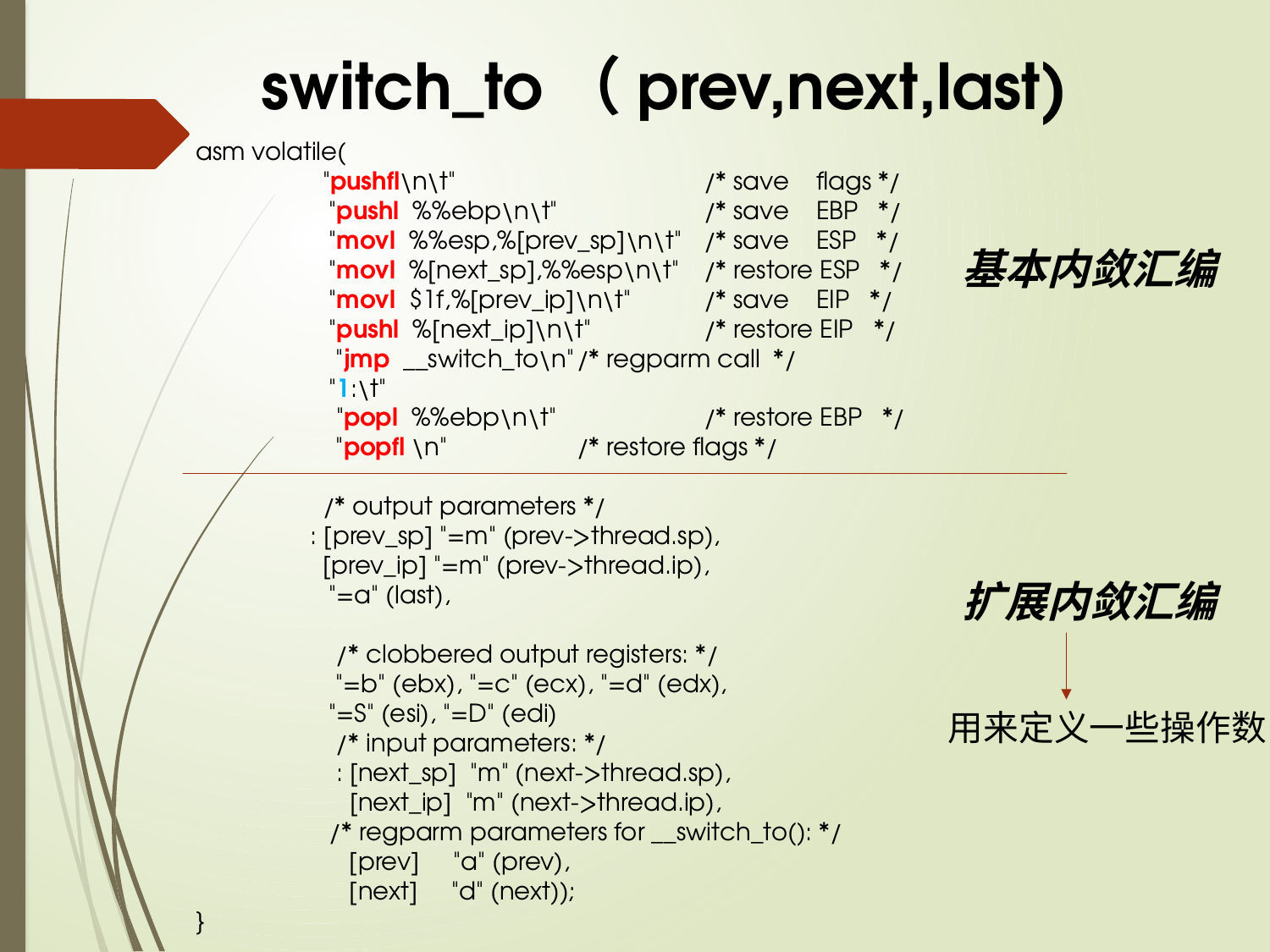

switch_to（prev,next,last)
asm volatile(
	"pushfl\n\t"		/* save    flags */
	 "pushl  %%ebp\n\t"		/* save    EBP   */
	 "movl  %%esp,%[prev_sp]\n\t"	/* save    ESP   */
	 "movl  %[next_sp],%%esp\n\t"	/* restore ESP   */
	 "movl  $1f,%[prev_ip]\n\t"	/* save    EIP   */
	 "pushl  %[next_ip]\n\t"	/* restore EIP   */
	  "jmp  __switch_to\n"	/* regparm call  */
	 "1:\t"						  "popl  %%ebp\n\t"		/* restore EBP   */
	  "popfl \n"		/* restore flags */
	/* output parameters */
                 : [prev_sp] "=m" (prev->thread.sp),
	[prev_ip] "=m" (prev->thread.ip),
	 "=a" (last),
	  /* clobbered output registers: */
	  "=b" (ebx), "=c" (ecx), "=d" (edx),
	 "=S" (esi), "=D" (edi)
	  /* input parameters: */				  : [next_sp]  "m" (next->thread.sp),			    [next_ip]  "m" (next->thread.ip),
	 /* regparm parameters for __switch_to(): */
	    [prev]     "a" (prev),
	    [next]     "d" (next));
}
基本内敛汇编
扩展内敛汇编
用来定义一些操作数